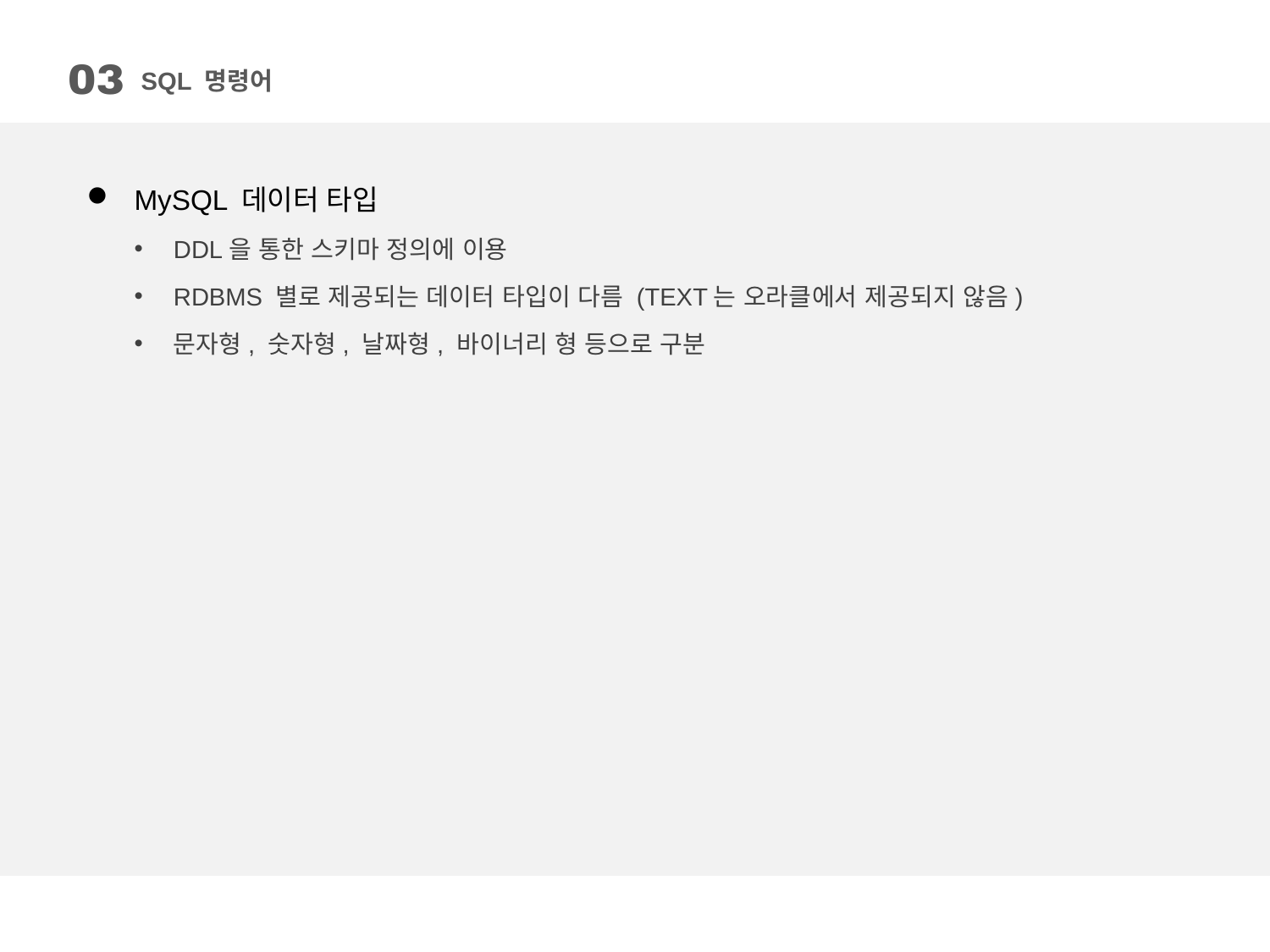

03
SQL 명령어
MySQL 데이터 타입
DDL을 통한 스키마 정의에 이용
RDBMS 별로 제공되는 데이터 타입이 다름 (TEXT는 오라클에서 제공되지 않음)
문자형, 숫자형, 날짜형, 바이너리 형 등으로 구분